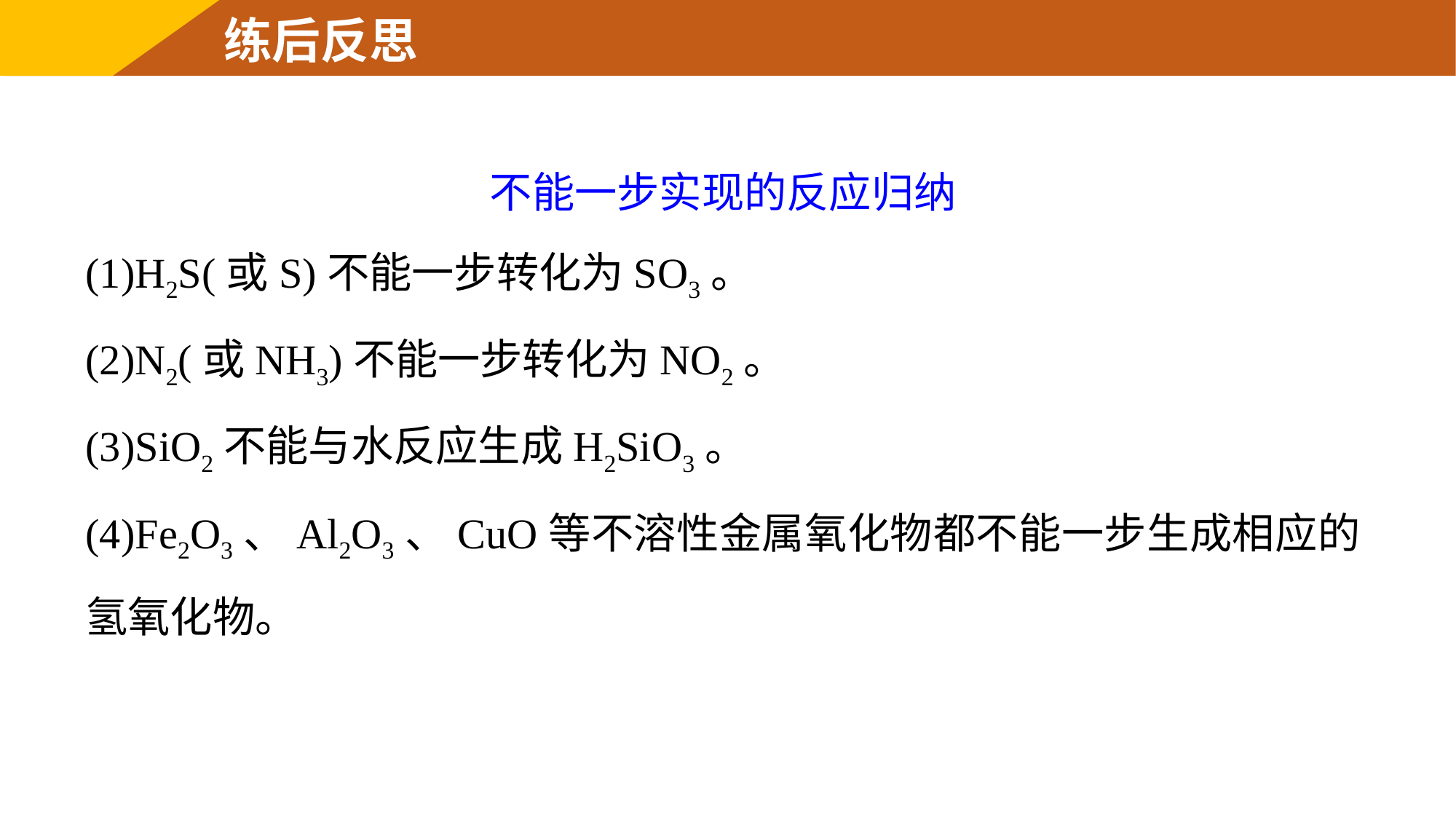

不能一步实现的反应归纳
(1)H2S(或S)不能一步转化为SO3。
(2)N2(或NH3)不能一步转化为NO2。
(3)SiO2不能与水反应生成H2SiO3。
(4)Fe2O3、Al2O3、CuO等不溶性金属氧化物都不能一步生成相应的氢氧化物。